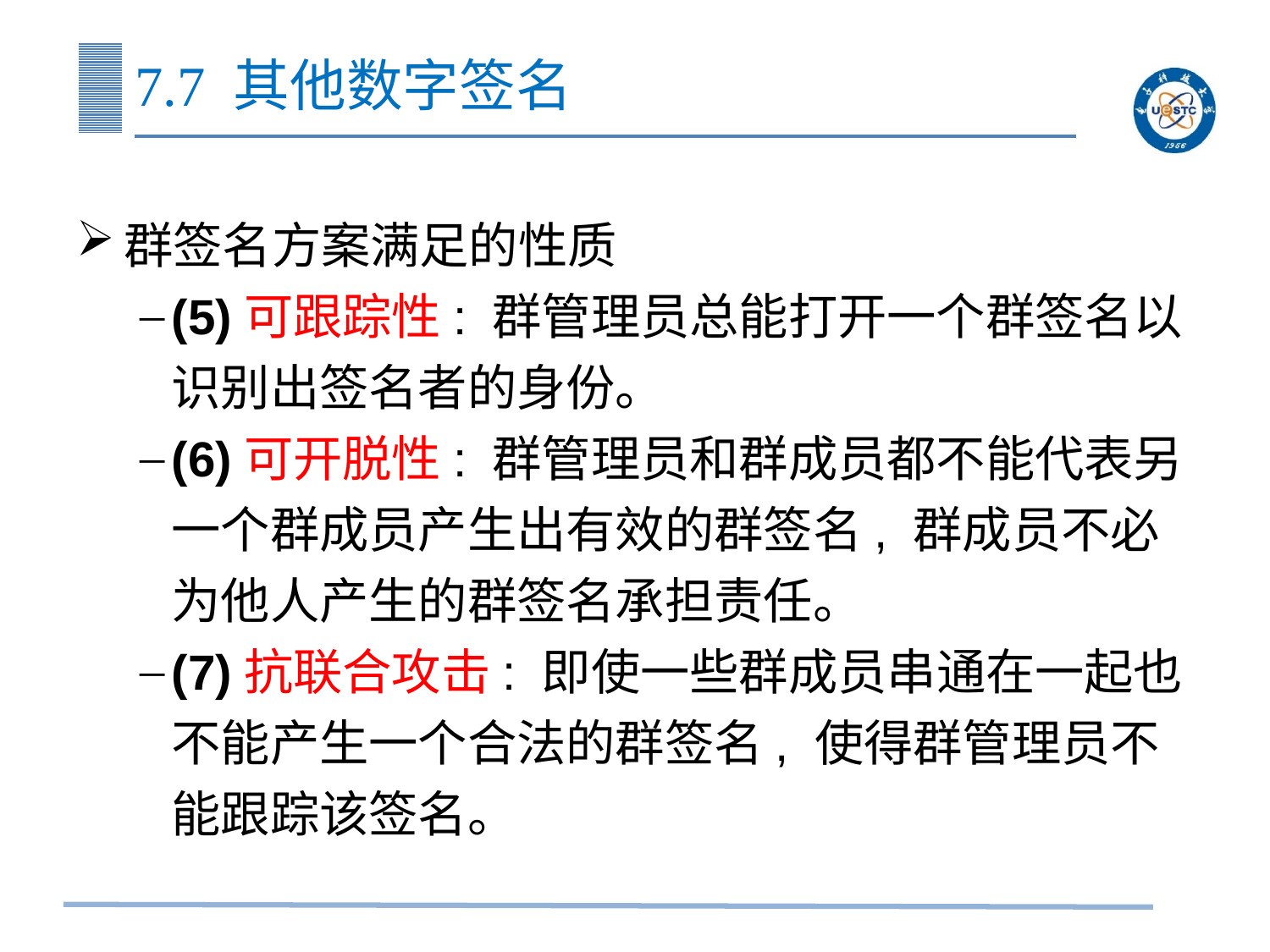

# 7.7 其他数字签名
群签名方案满足的性质
(5)可跟踪性: 群管理员总能打开一个群签名以识别出签名者的身份。
(6)可开脱性: 群管理员和群成员都不能代表另一个群成员产生出有效的群签名, 群成员不必为他人产生的群签名承担责任。
(7)抗联合攻击: 即使一些群成员串通在一起也不能产生一个合法的群签名, 使得群管理员不能跟踪该签名。